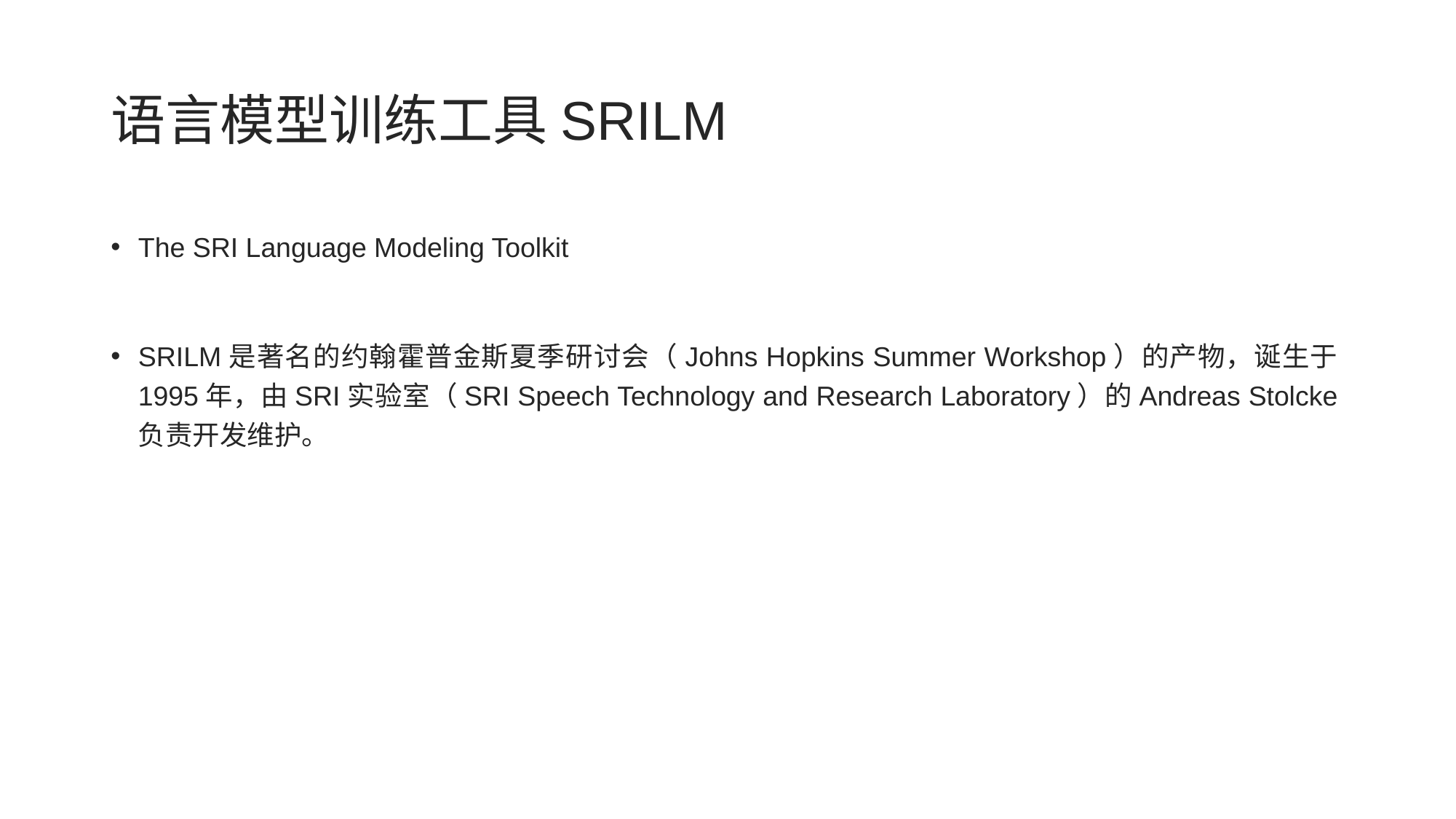

# 语言模型训练工具SRILM
The SRI Language Modeling Toolkit

SRILM是著名的约翰霍普金斯夏季研讨会（Johns Hopkins Summer Workshop）的产物，诞生于1995年，由SRI实验室（SRI Speech Technology and Research Laboratory）的Andreas Stolcke负责开发维护。